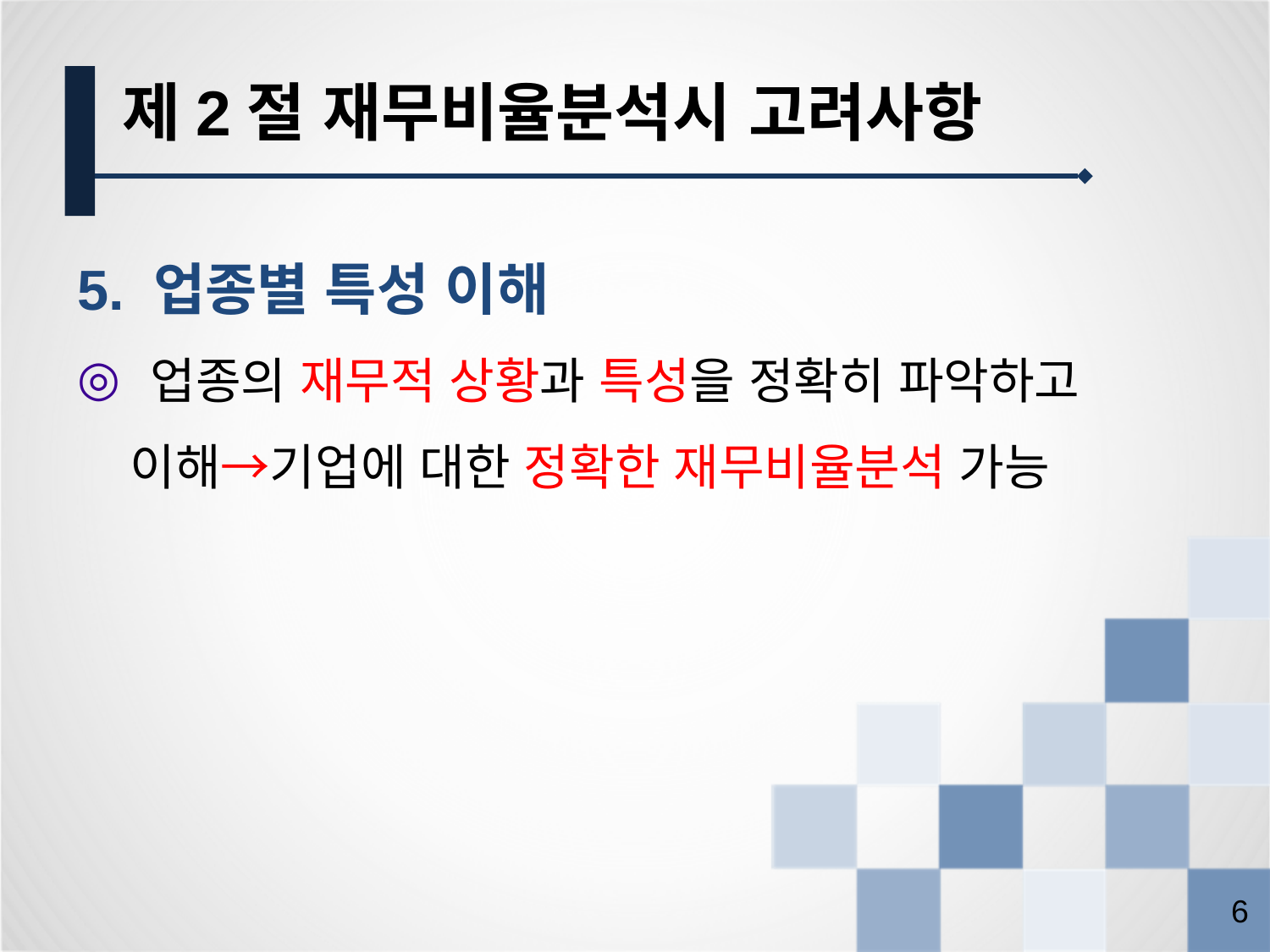

제2절 재무비율분석시 고려사항

5. 업종별 특성 이해
 업종의 재무적 상황과 특성을 정확히 파악하고
   이해→기업에 대한 정확한 재무비율분석 가능
6